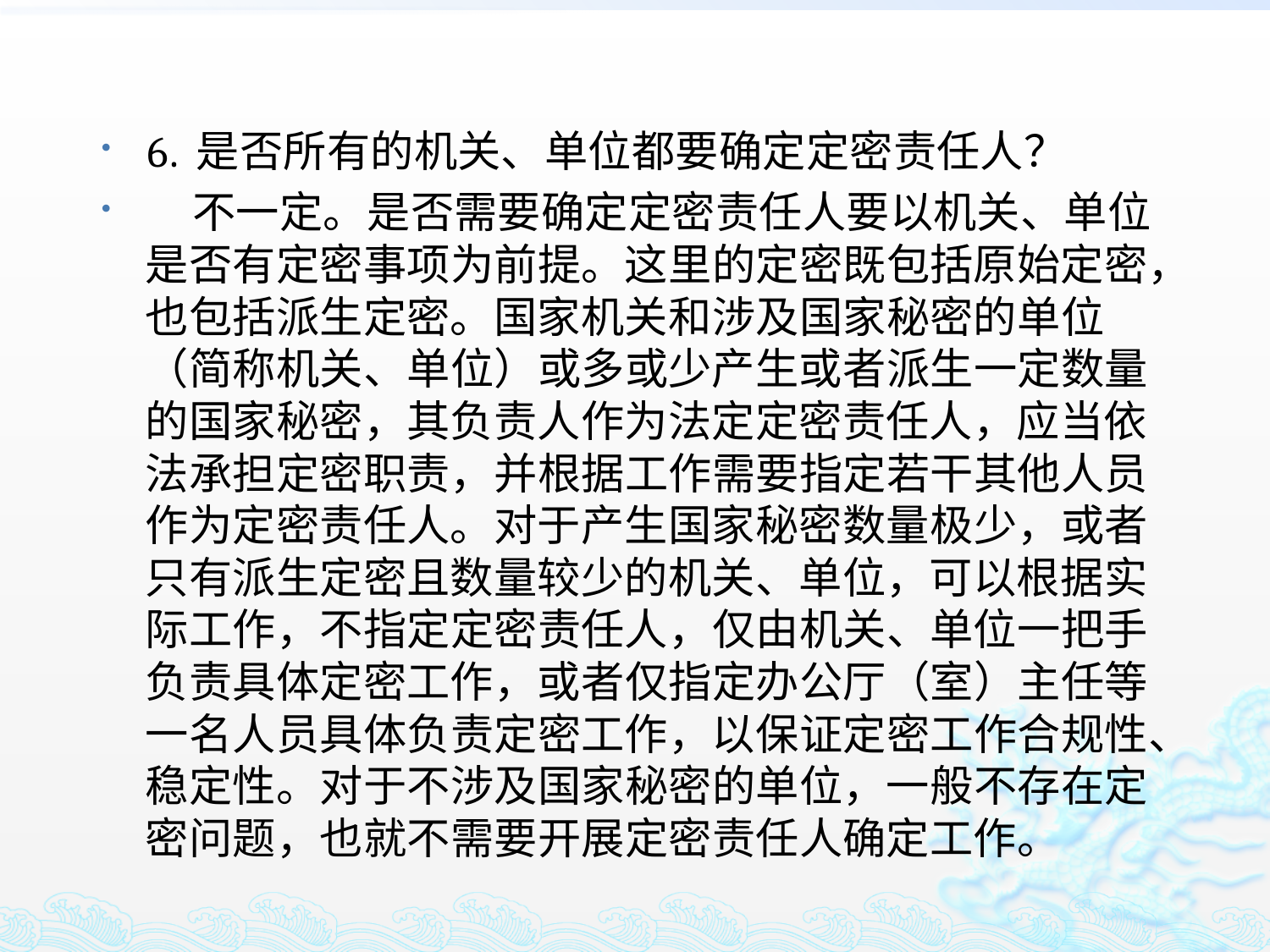

6. 是否所有的机关、单位都要确定定密责任人？
    不一定。是否需要确定定密责任人要以机关、单位是否有定密事项为前提。这里的定密既包括原始定密，也包括派生定密。国家机关和涉及国家秘密的单位（简称机关、单位）或多或少产生或者派生一定数量的国家秘密，其负责人作为法定定密责任人，应当依法承担定密职责，并根据工作需要指定若干其他人员作为定密责任人。对于产生国家秘密数量极少，或者只有派生定密且数量较少的机关、单位，可以根据实际工作，不指定定密责任人，仅由机关、单位一把手负责具体定密工作，或者仅指定办公厅（室）主任等一名人员具体负责定密工作，以保证定密工作合规性、稳定性。对于不涉及国家秘密的单位，一般不存在定密问题，也就不需要开展定密责任人确定工作。